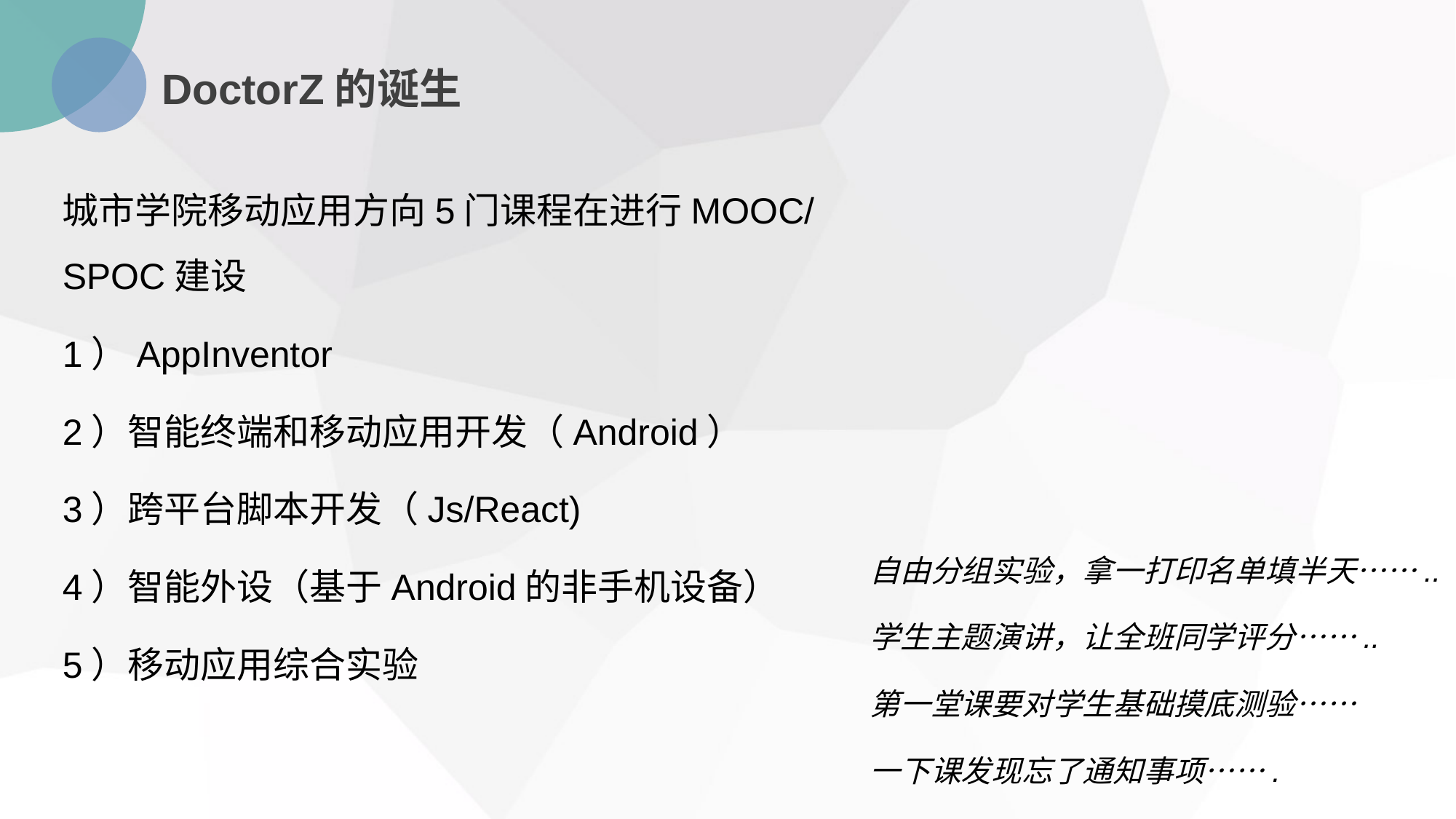

DoctorZ的诞生
城市学院移动应用方向5门课程在进行MOOC/SPOC建设
1）AppInventor
2）智能终端和移动应用开发（Android）
3）跨平台脚本开发（Js/React)
4）智能外设（基于Android的非手机设备）
5）移动应用综合实验
自由分组实验，拿一打印名单填半天……..
学生主题演讲，让全班同学评分……..
第一堂课要对学生基础摸底测验……
一下课发现忘了通知事项…….